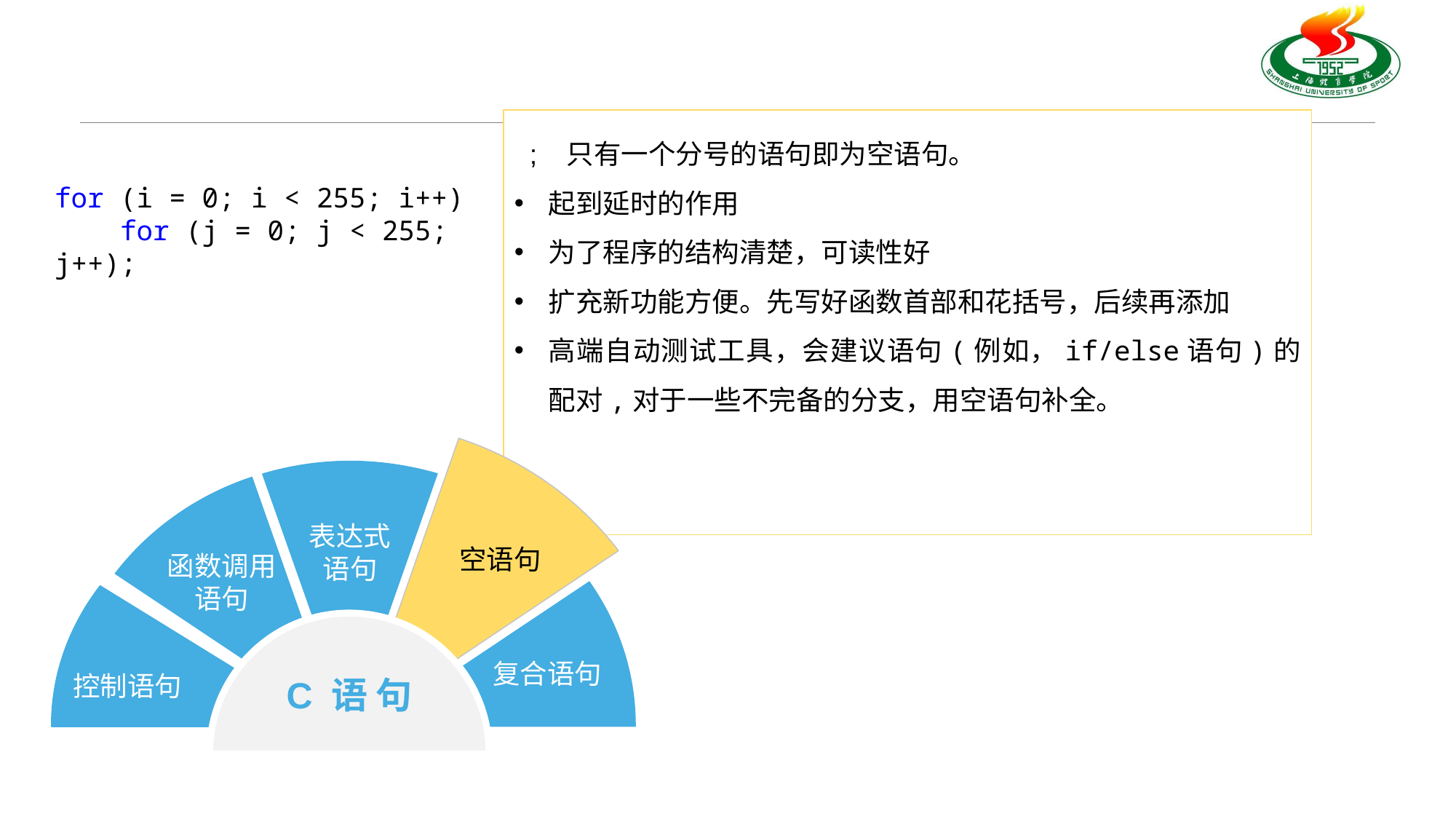

;   只有一个分号的语句即为空语句。
起到延时的作用
为了程序的结构清楚，可读性好
扩充新功能方便。先写好函数首部和花括号，后续再添加
高端自动测试工具，会建议语句(例如，if/else语句)的配对,对于一些不完备的分支，用空语句补全。

for (i = 0; i < 255; i++)
    for (j = 0; j < 255; j++);

空语句
表达式
语句
函数调用
语句
复合语句
控制语句
C 语 句